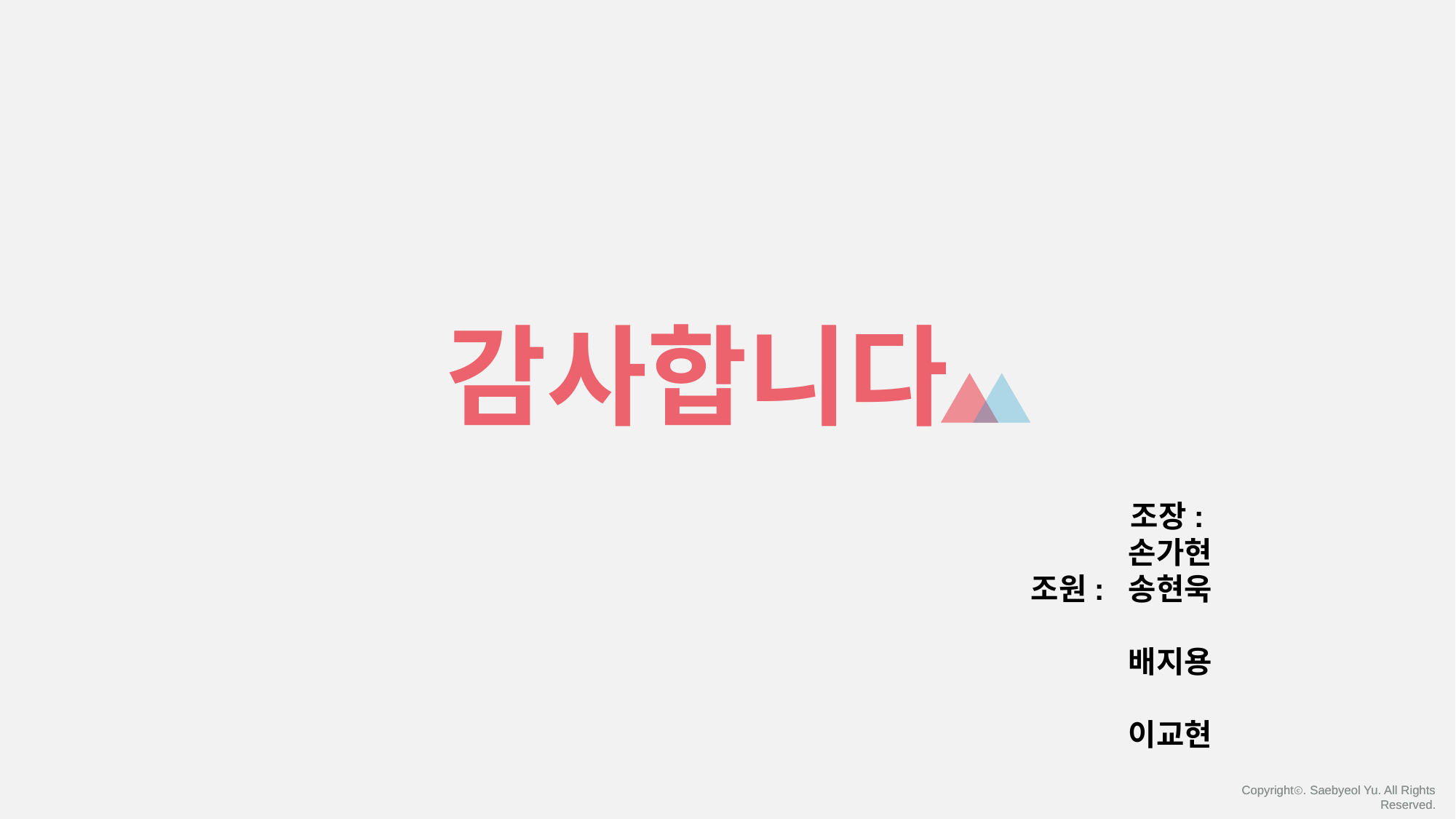

감사합니다

조장:  손가현
 조원:  송현욱		 배지용
		 이교현
Copyrightⓒ. Saebyeol Yu. All Rights Reserved.